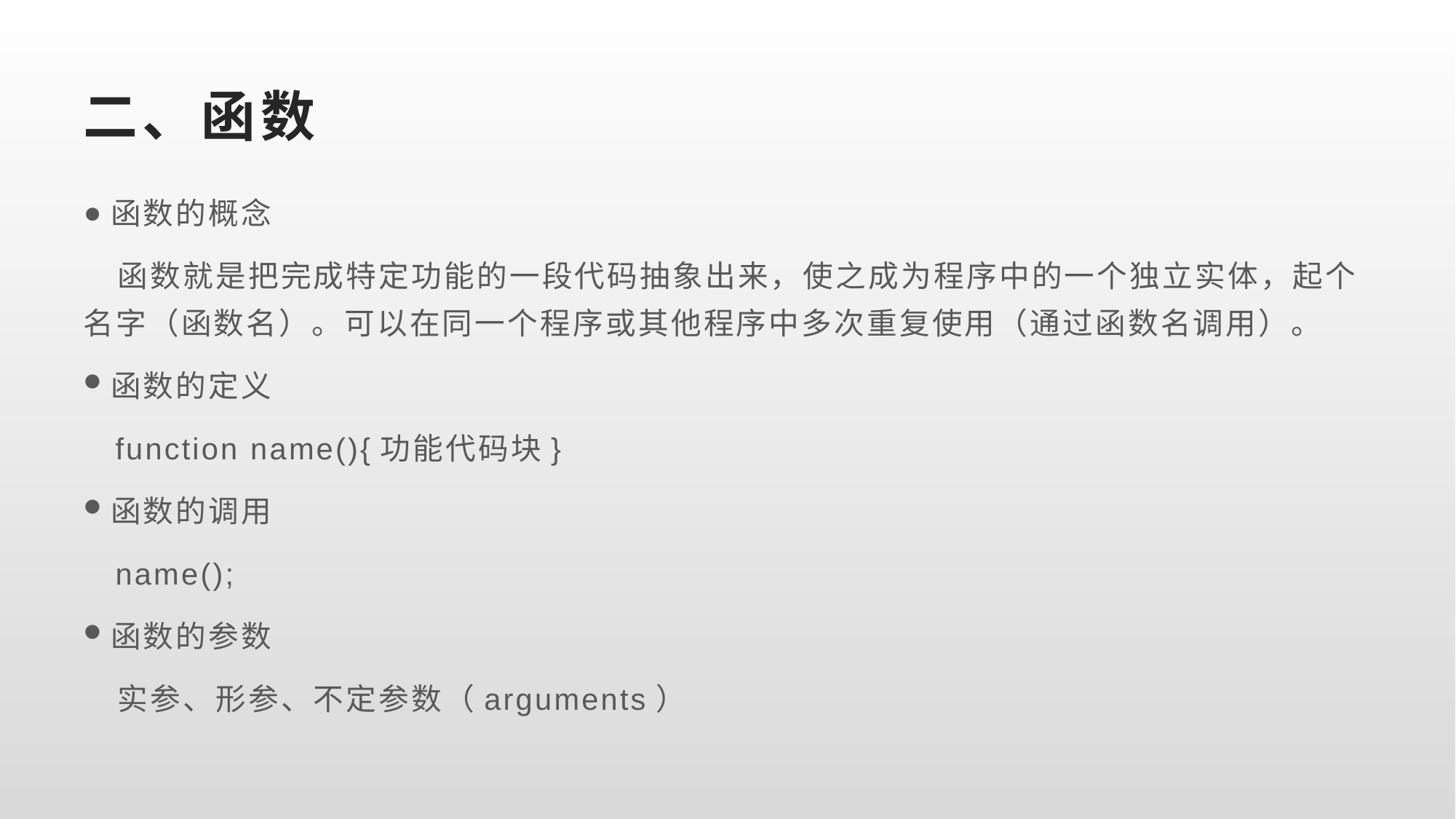

# 二、函数
函数的概念
   函数就是把完成特定功能的一段代码抽象出来，使之成为程序中的一个独立实体，起个名字（函数名）。可以在同一个程序或其他程序中多次重复使用（通过函数名调用）。
函数的定义
   function name(){功能代码块}
函数的调用
   name();
函数的参数
   实参、形参、不定参数（arguments）